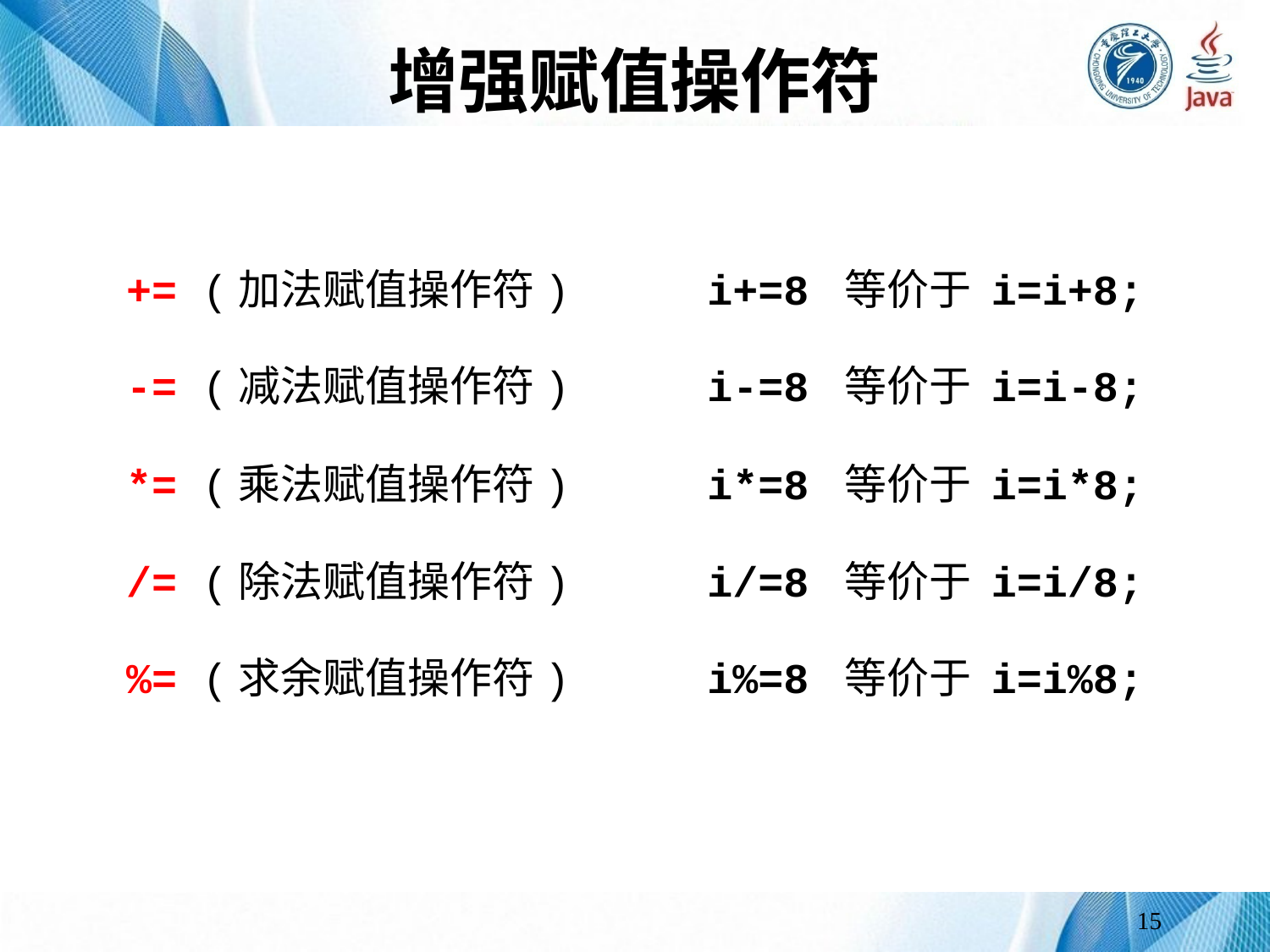

# 增强赋值操作符

+= (加法赋值操作符)	 i+=8 等价于 i=i+8;
-= (减法赋值操作符)	 i-=8 等价于 i=i-8;
*= (乘法赋值操作符)	 i*=8 等价于 i=i*8;
/= (除法赋值操作符)	 i/=8 等价于 i=i/8;
%= (求余赋值操作符)	 i%=8 等价于 i=i%8;

15